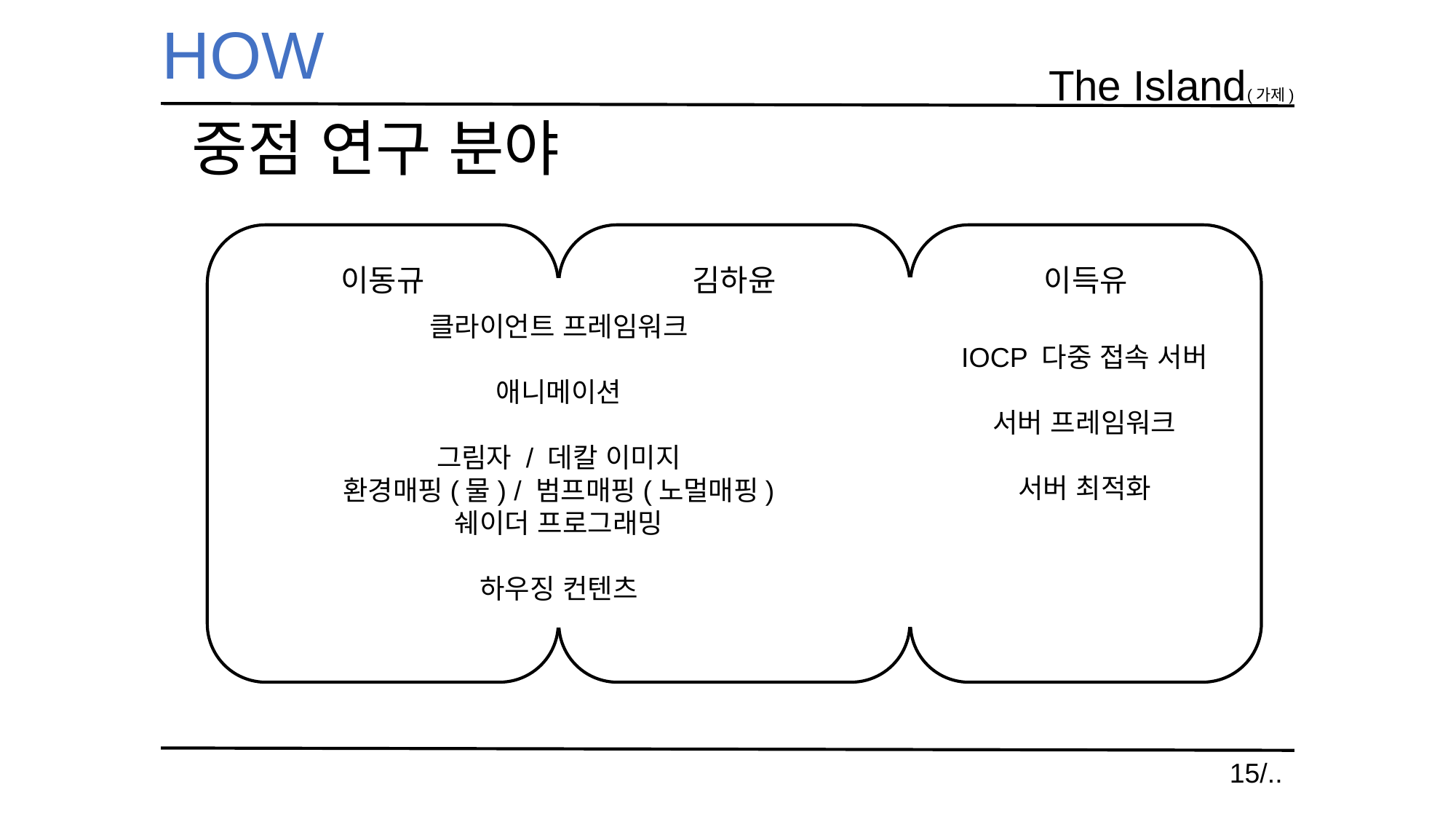

HOW
The Island(가제)
중점 연구 분야

이동규
김하윤
이득유

클라이언트 프레임워크

애니메이션

그림자 / 데칼 이미지
환경매핑(물) / 범프매핑(노멀매핑)
쉐이더 프로그래밍

하우징 컨텐츠
IOCP 다중 접속 서버

서버 프레임워크

서버 최적화
15/..